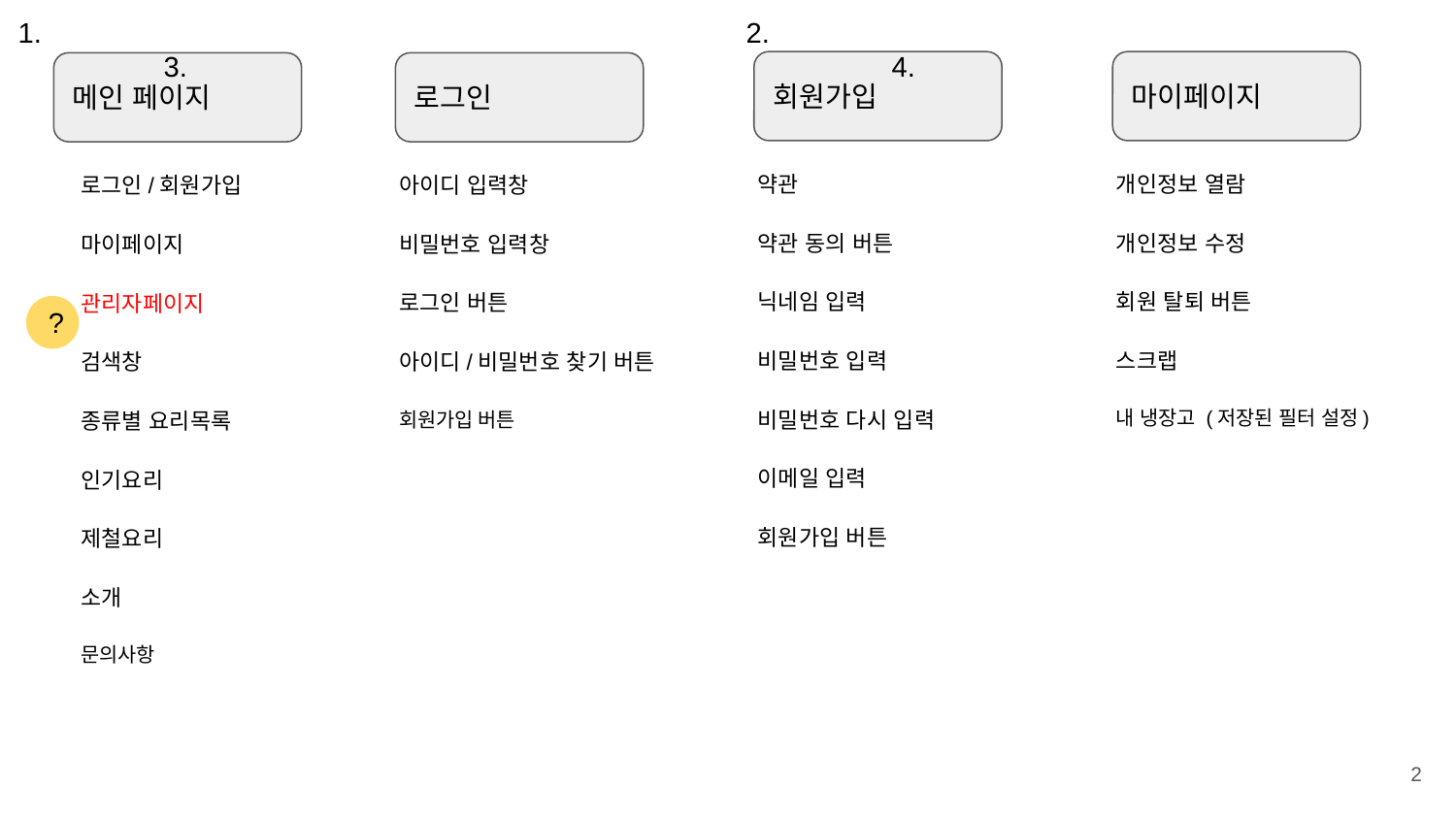

1.					2.					3.					4.
회원가입
마이페이지
메인 페이지
로그인
약관
약관 동의 버튼
닉네임 입력
비밀번호 입력
비밀번호 다시 입력
이메일 입력
회원가입 버튼

개인정보 열람
개인정보 수정
회원 탈퇴 버튼
스크랩
내 냉장고 (저장된 필터 설정)
로그인/회원가입
마이페이지
관리자페이지
검색창
종류별 요리목록
인기요리
제철요리
소개
문의사항
아이디 입력창
비밀번호 입력창
로그인 버튼
아이디/비밀번호 찾기 버튼
회원가입 버튼
?
2